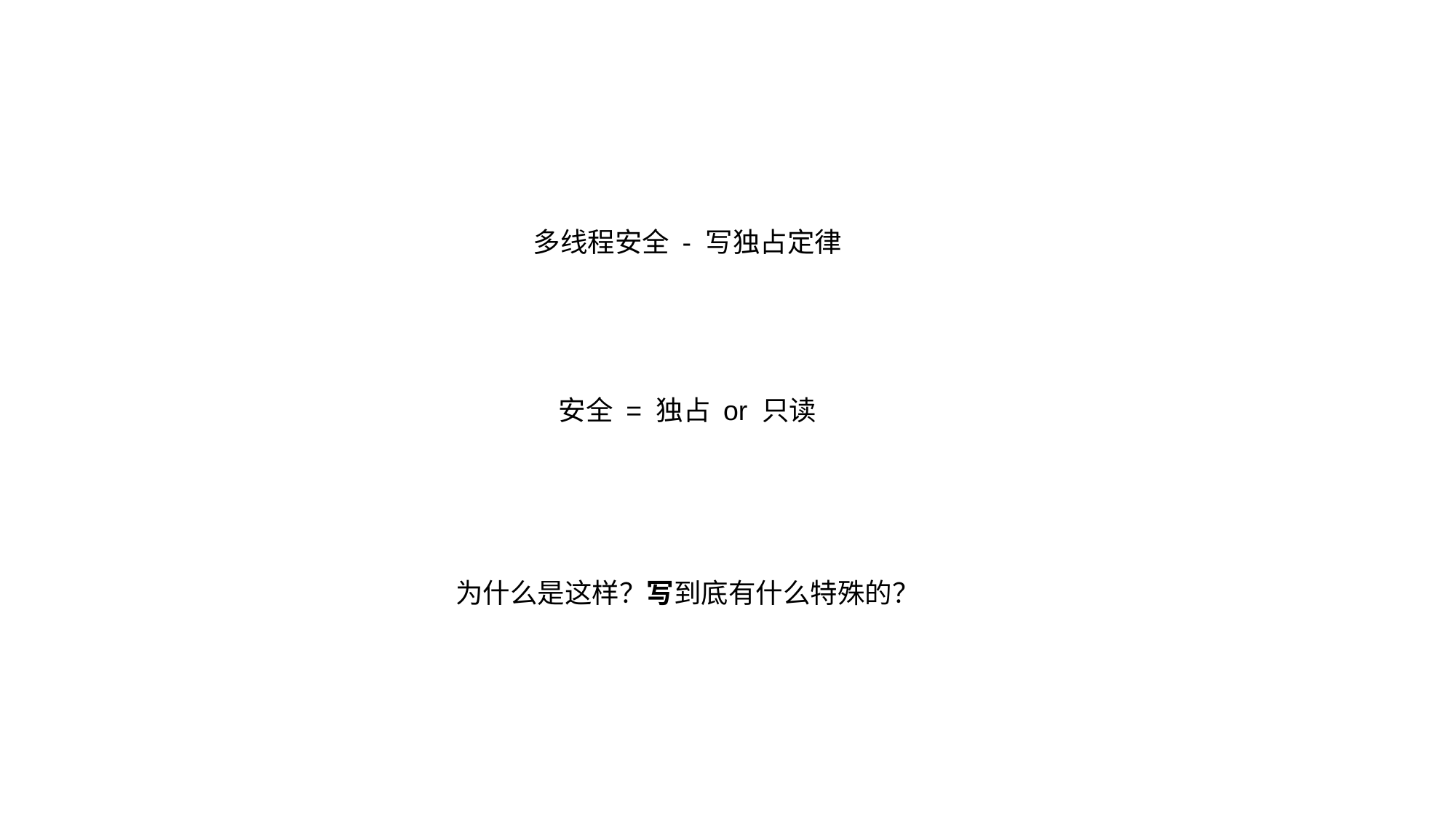

多线程安全 - 写独占定律
安全 = 独占 or 只读
为什么是这样？写到底有什么特殊的？